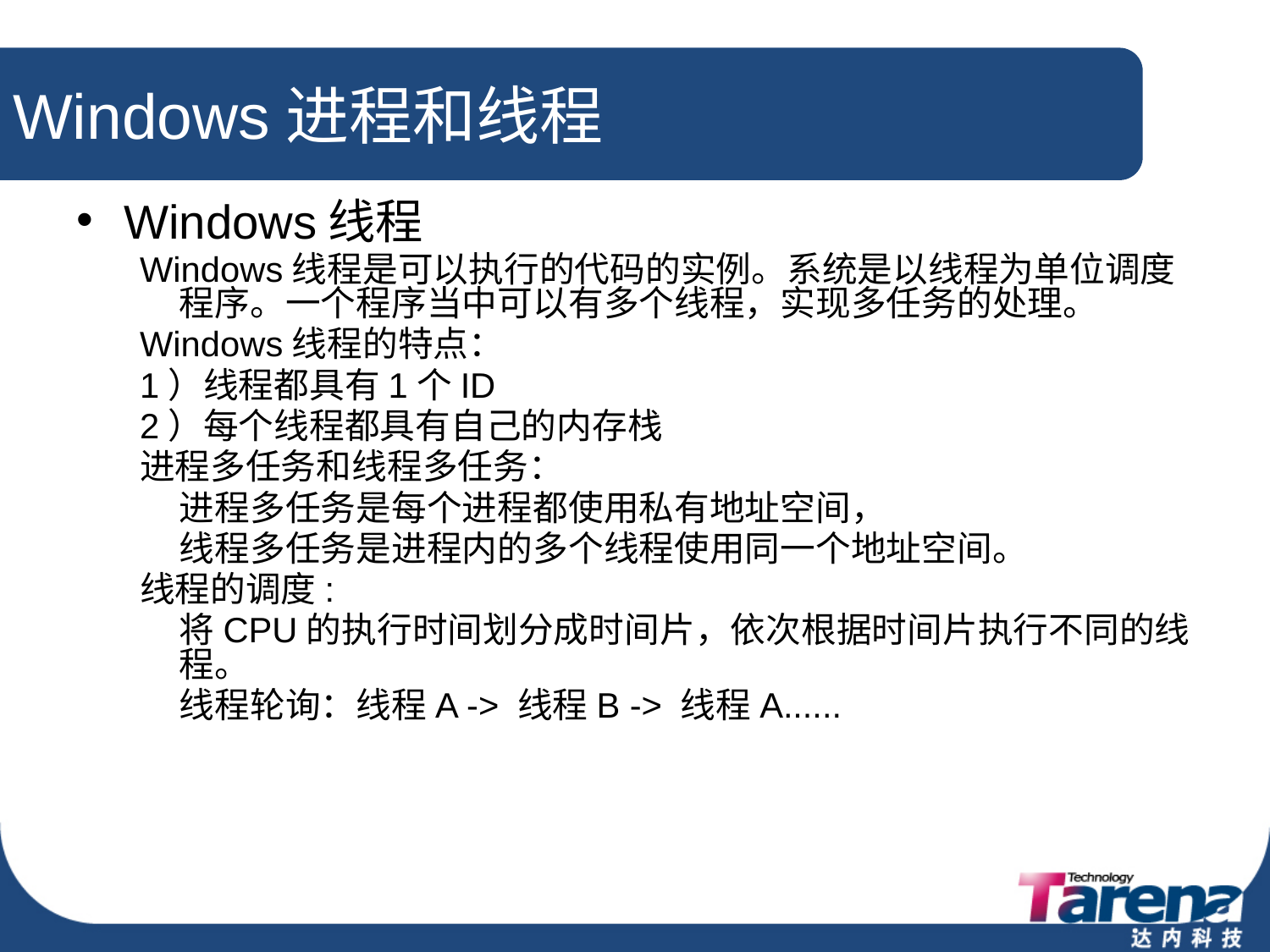

# Windows进程和线程
Windows线程
Windows线程是可以执行的代码的实例。系统是以线程为单位调度程序。一个程序当中可以有多个线程，实现多任务的处理。
Windows线程的特点：
1）线程都具有1个ID
2）每个线程都具有自己的内存栈
进程多任务和线程多任务：
	进程多任务是每个进程都使用私有地址空间，
	线程多任务是进程内的多个线程使用同一个地址空间。
线程的调度:
	将CPU的执行时间划分成时间片，依次根据时间片执行不同的线程。
	线程轮询：线程A -> 线程B -> 线程A......